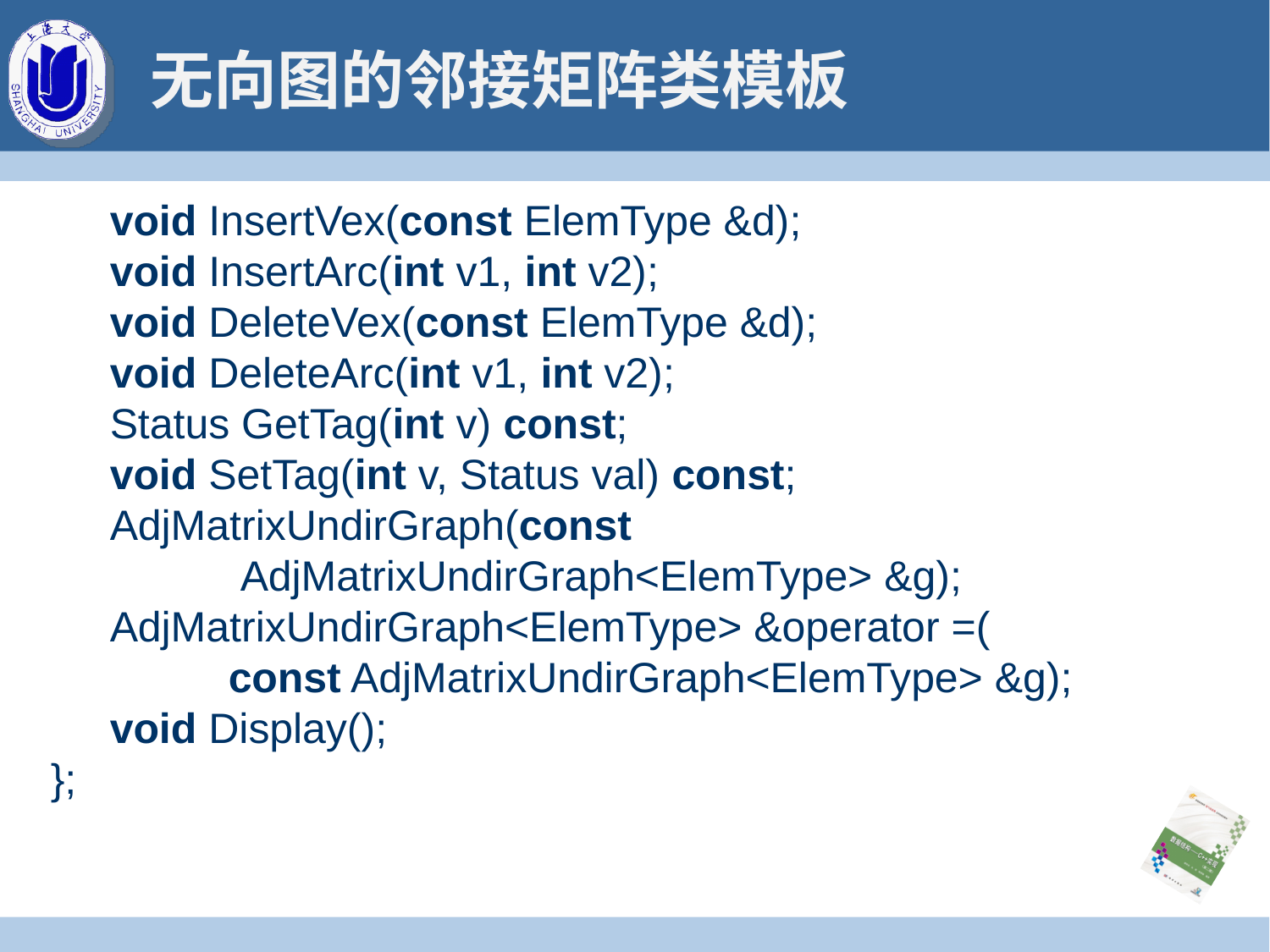

# 无向图的邻接矩阵类模板
     void InsertVex(const ElemType &d);
     void InsertArc(int v1, int v2);
     void DeleteVex(const ElemType &d);
     void DeleteArc(int v1, int v2);
     Status GetTag(int v) const;
     void SetTag(int v, Status val) const;
     AdjMatrixUndirGraph(const
                AdjMatrixUndirGraph<ElemType> &g);
     AdjMatrixUndirGraph<ElemType> &operator =(
               const AdjMatrixUndirGraph<ElemType> &g);
     void Display();
};